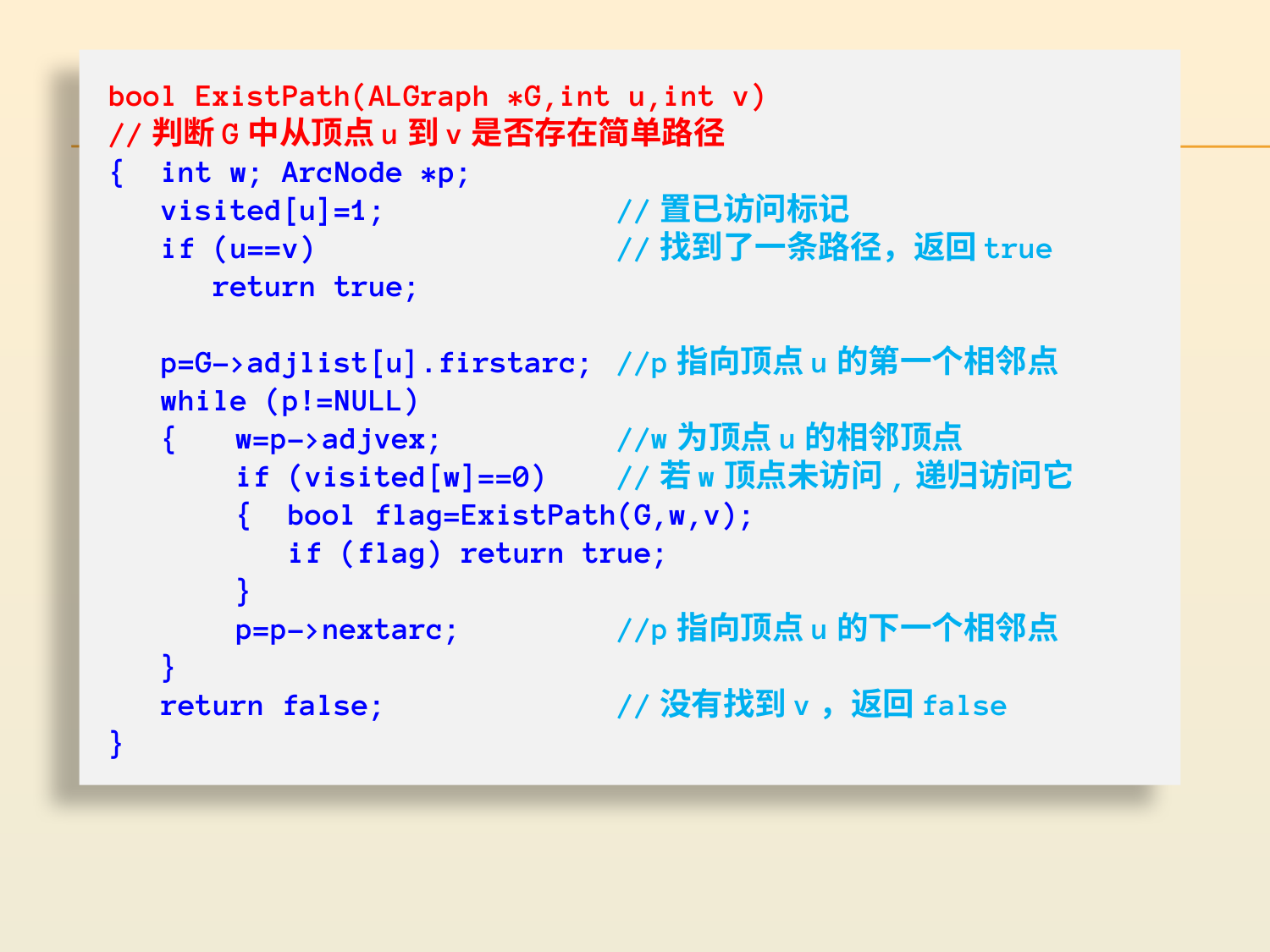

bool ExistPath(ALGraph *G,int u,int v)
//判断G中从顶点u到v是否存在简单路径
{  int w; ArcNode *p;
   visited[u]=1;		//置已访问标记
   if (u==v)			//找到了一条路径，返回true
      return true;
   p=G->adjlist[u].firstarc;	//p指向顶点u的第一个相邻点
   while (p!=NULL)
   {	w=p->adjvex;		//w为顶点u的相邻顶点
	if (visited[w]==0)	//若w顶点未访问,递归访问它
	{  bool flag=ExistPath(G,w,v);
	   if (flag) return true;
	}
	p=p->nextarc;		//p指向顶点u的下一个相邻点
   }
   return false;		//没有找到v，返回false
}